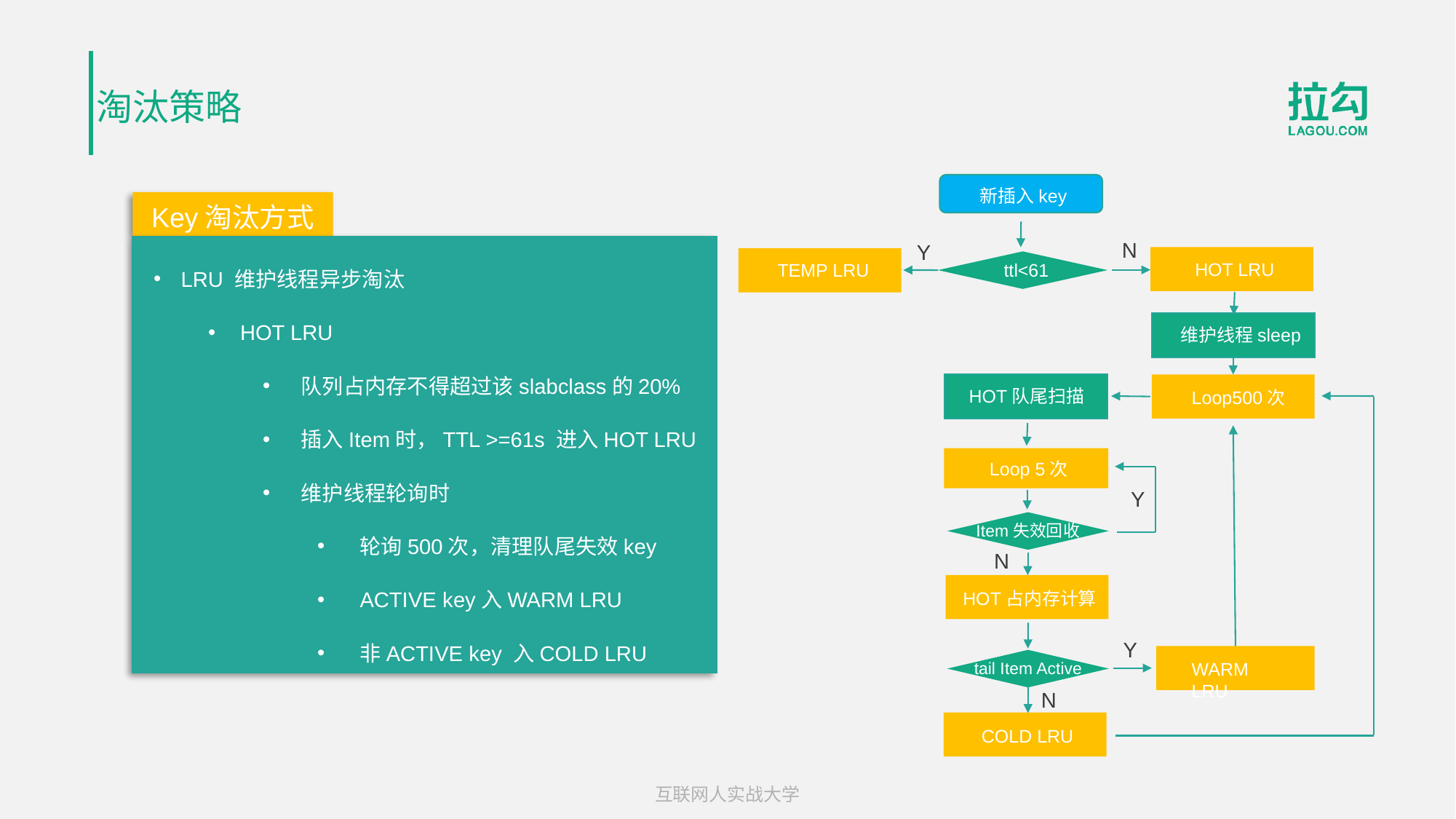

# 淘汰策略

新插入key
N
Y

HOT LRU

TEMP LRU

ttl<61

维护线程sleep

HOT队尾扫描

Loop500次

Loop 5次
Y

Item失效回收
N

HOT占内存计算
Y

WARM LRU

tail Item Active
N

COLD LRU

Key淘汰方式

LRU 维护线程异步淘汰
HOT LRU
队列占内存不得超过该slabclass的20%
插入Item时，TTL >=61s 进入HOT LRU
维护线程轮询时
轮询500次，清理队尾失效key
ACTIVE key入WARM LRU
非ACTIVE key 入COLD LRU